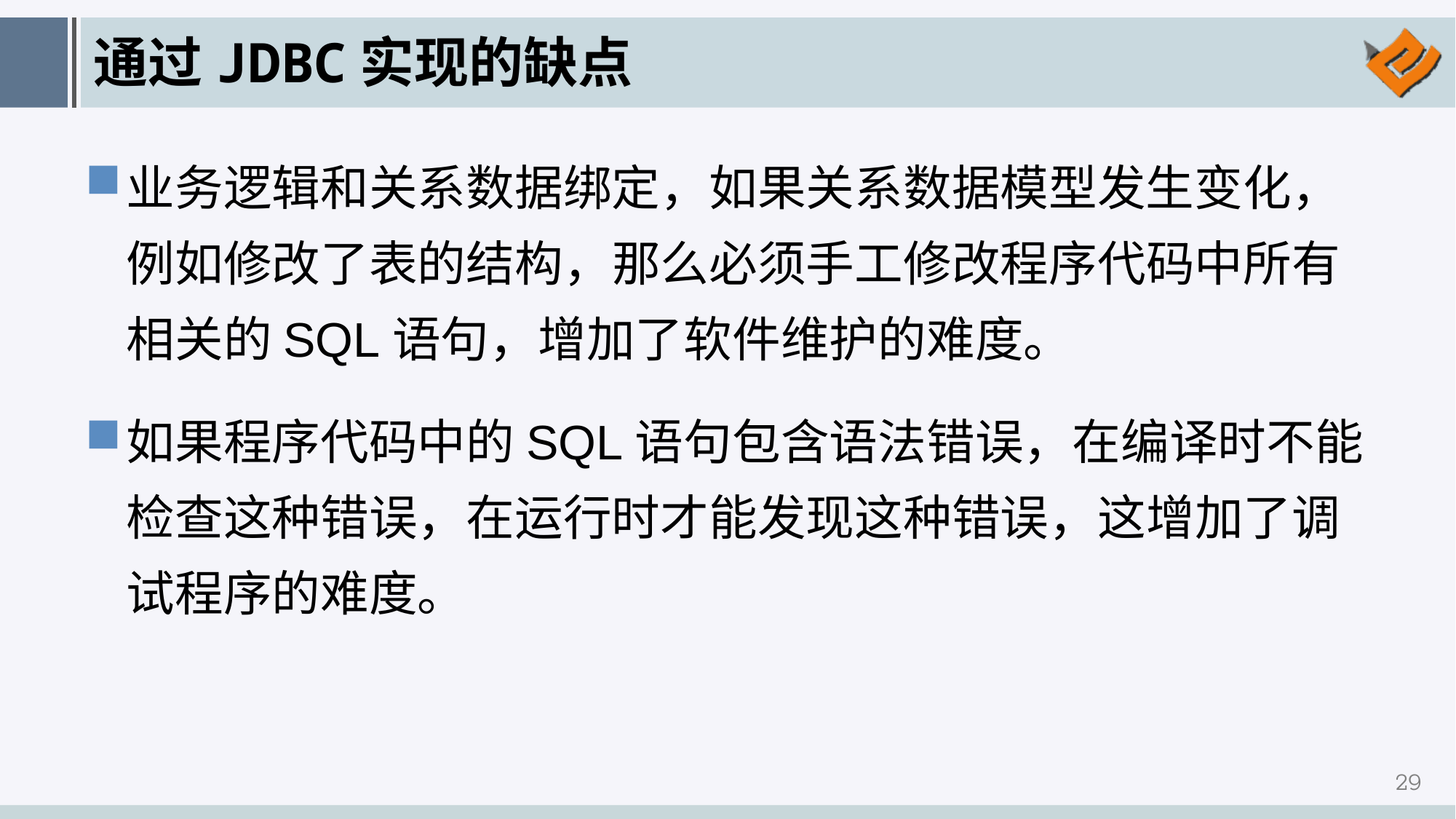

# 通过JDBC实现的缺点
业务逻辑和关系数据绑定，如果关系数据模型发生变化，例如修改了表的结构，那么必须手工修改程序代码中所有相关的SQL语句，增加了软件维护的难度。
如果程序代码中的SQL语句包含语法错误，在编译时不能检查这种错误，在运行时才能发现这种错误，这增加了调试程序的难度。